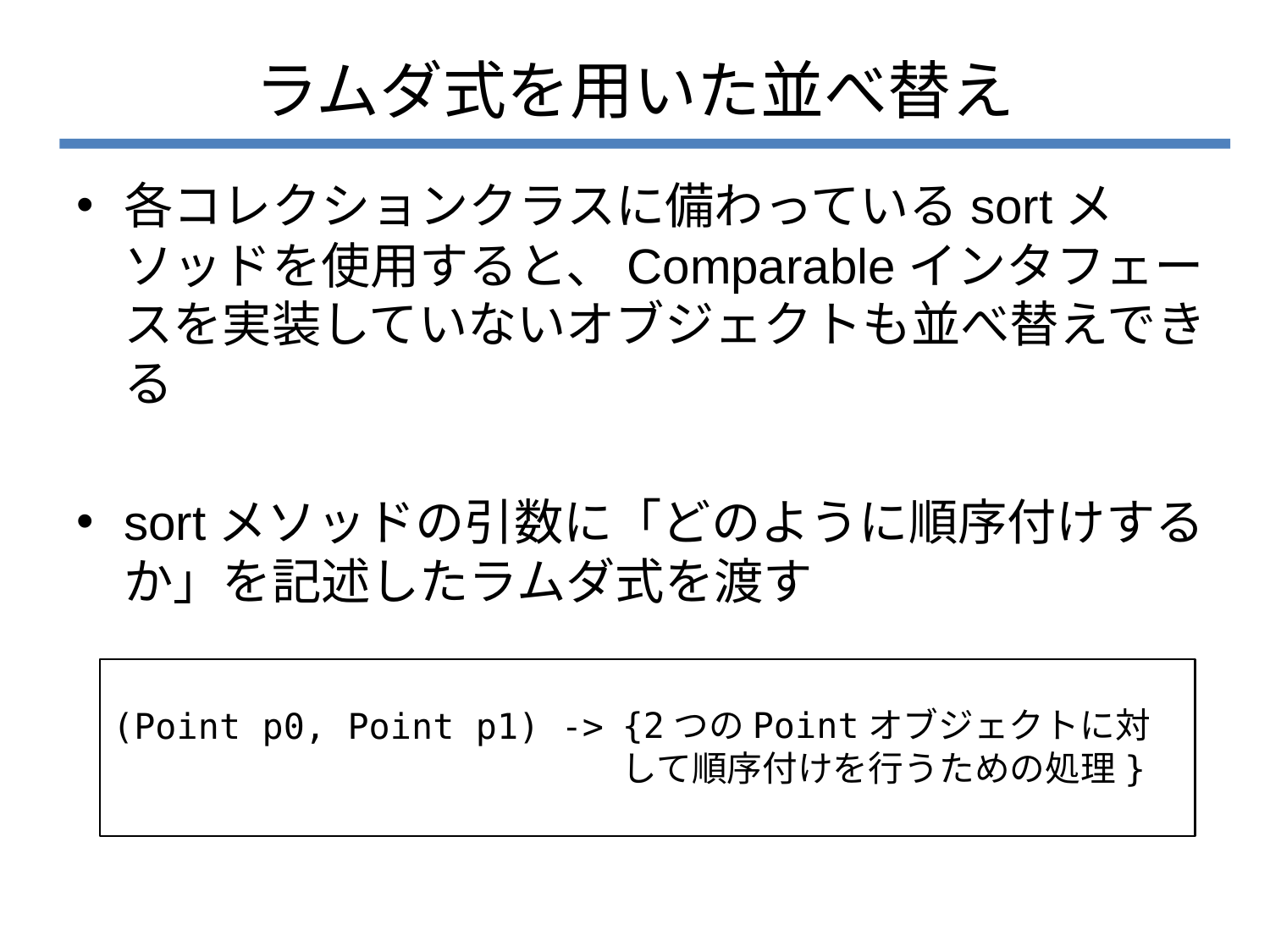

# ラムダ式を用いた並べ替え
各コレクションクラスに備わっているsortメソッドを使用すると、Comparableインタフェースを実装していないオブジェクトも並べ替えできる

sortメソッドの引数に「どのように順序付けするか」を記述したラムダ式を渡す

(Point p0, Point p1) ->
{2つのPointオブジェクトに対して順序付けを行うための処理}